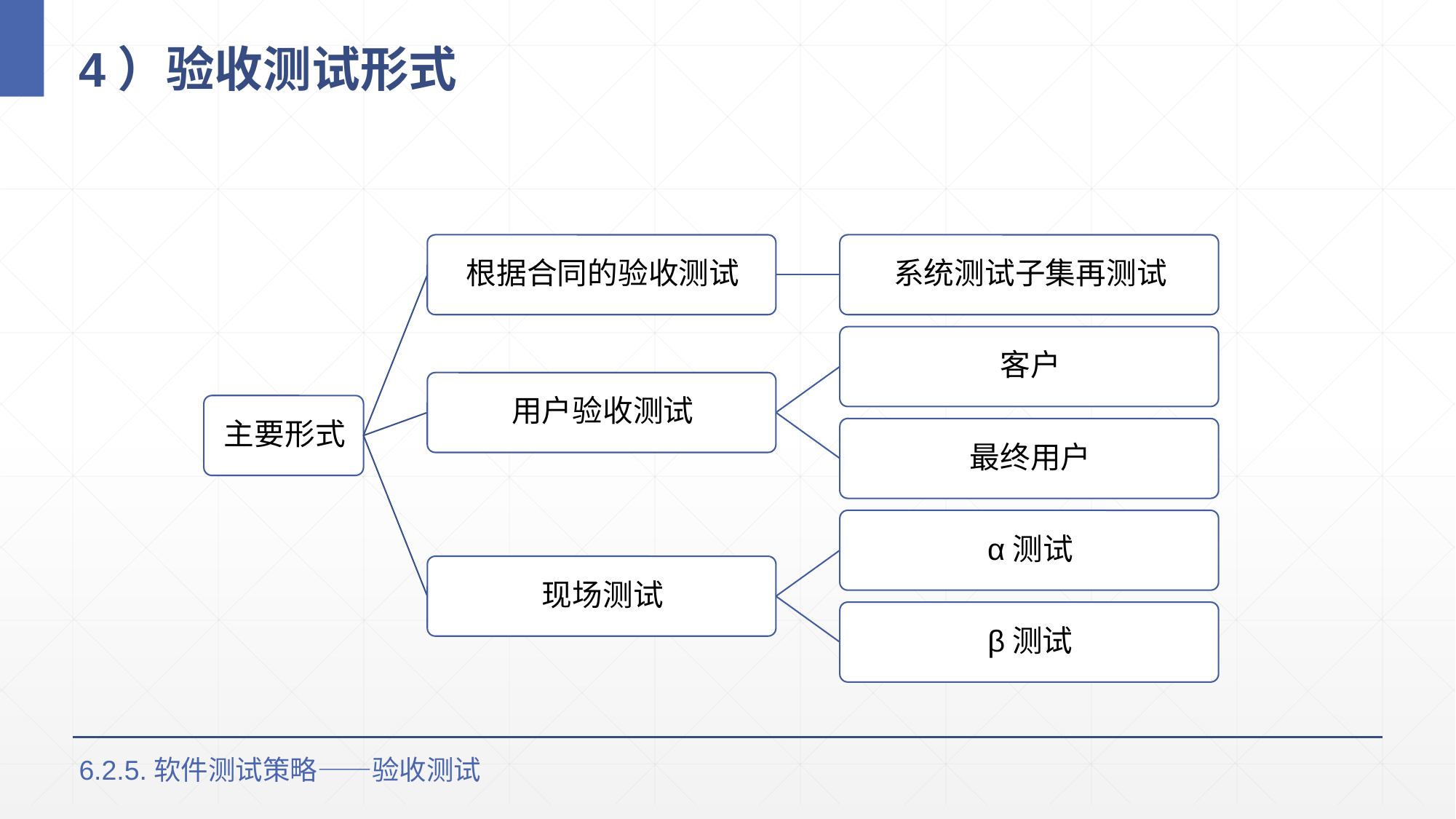

# 4）验收测试形式
主要形式

根据合同的验收测试

系统测试子集再测试

用户验收测试

客户

最终用户

现场测试

α测试

β测试
6.2.5.软件测试策略——验收测试